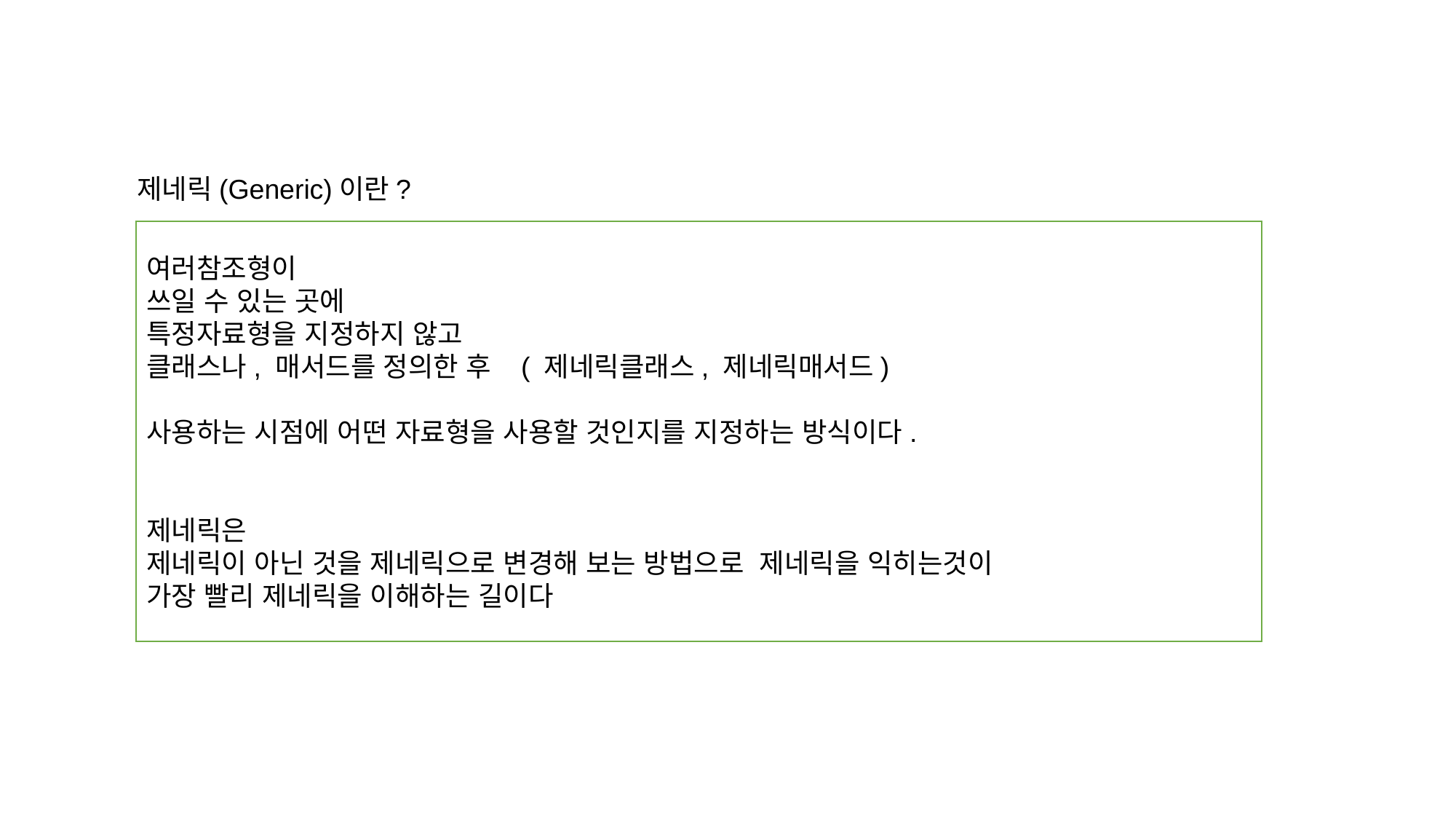

제네릭(Generic)이란?

여러참조형이
쓰일 수 있는 곳에
특정자료형을 지정하지 않고
클래스나, 매서드를 정의한 후   ( 제네릭클래스, 제네릭매서드)

사용하는 시점에 어떤 자료형을 사용할 것인지를 지정하는 방식이다.

제네릭은
제네릭이 아닌 것을 제네릭으로 변경해 보는 방법으로  제네릭을 익히는것이
가장 빨리 제네릭을 이해하는 길이다